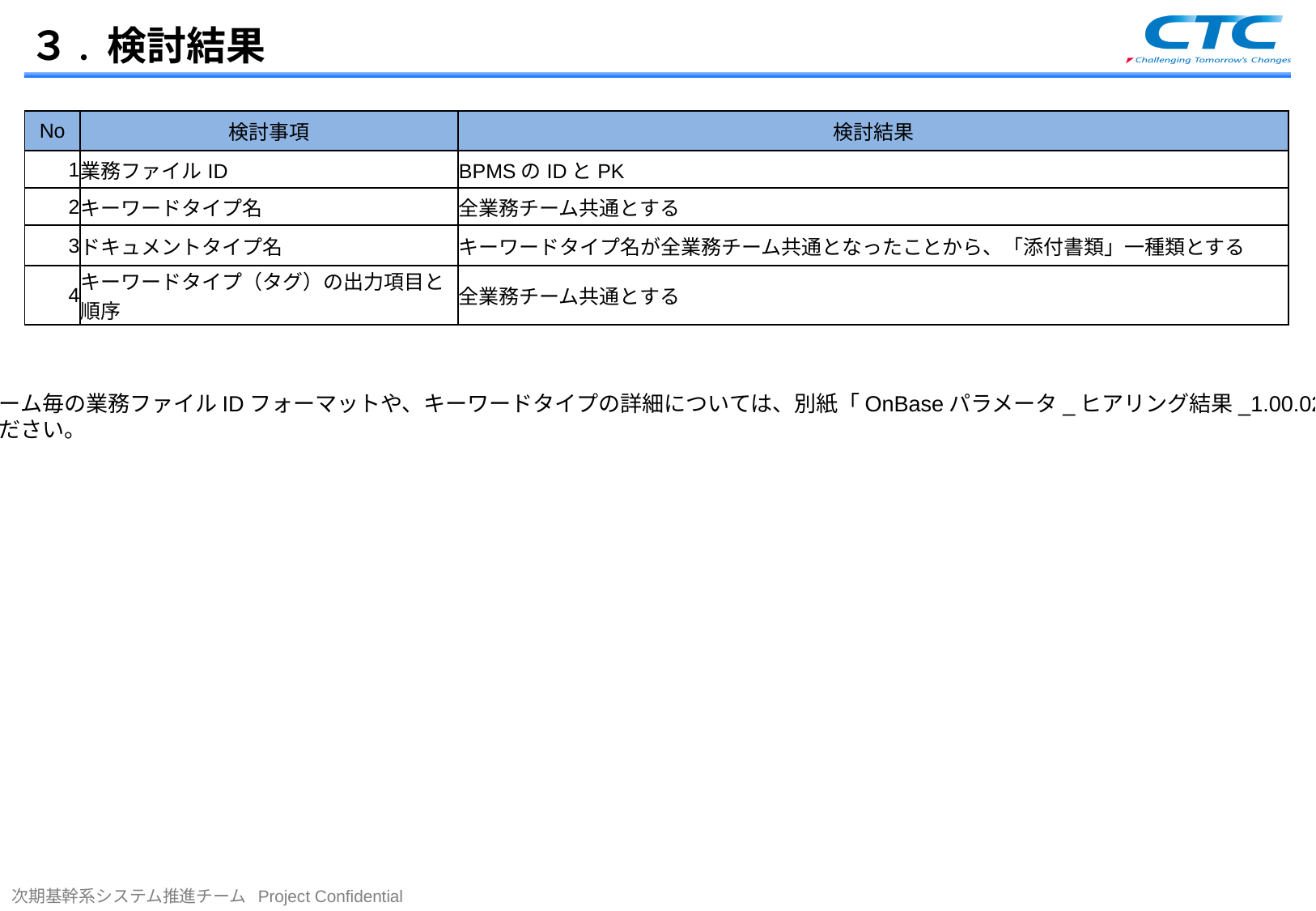

# ３. 検討結果
| No | 検討事項 | 検討結果 |
| --- | --- | --- |
| 1 | 業務ファイルID | BPMSのIDとPK |
| 2 | キーワードタイプ名 | 全業務チーム共通とする |
| 3 | ドキュメントタイプ名 | キーワードタイプ名が全業務チーム共通となったことから、「添付書類」一種類とする |
| 4 | キーワードタイプ（タグ）の出力項目と順序 | 全業務チーム共通とする |
各業務チーム毎の業務ファイルIDフォーマットや、キーワードタイプの詳細については、別紙「OnBaseパラメータ_ヒアリング結果_1.00.02.xlsx」を
ご参照ください。